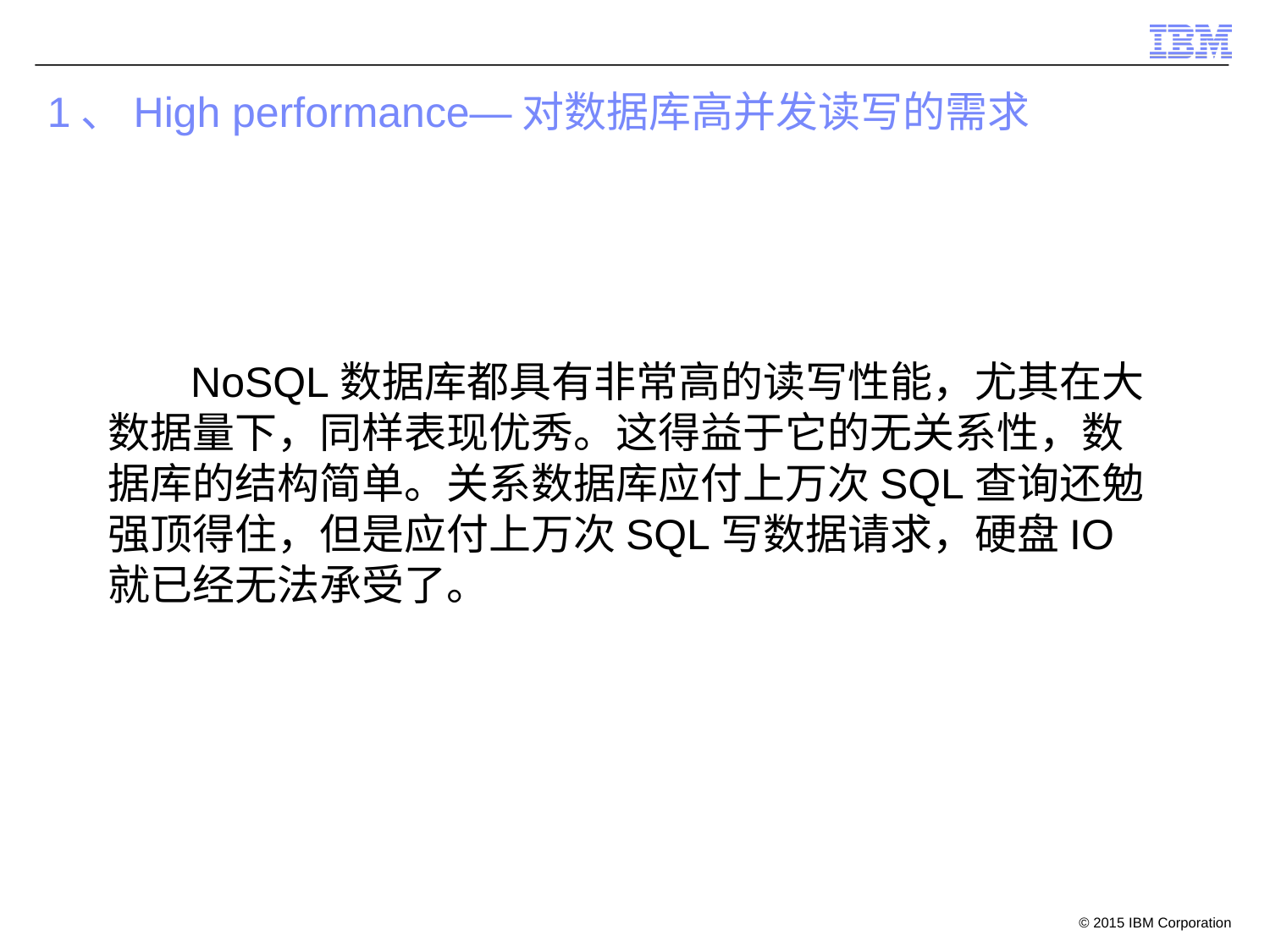

1、High performance—对数据库高并发读写的需求

       NoSQL数据库都具有非常高的读写性能，尤其在大数据量下，同样表现优秀。这得益于它的无关系性，数据库的结构简单。关系数据库应付上万次SQL查询还勉强顶得住，但是应付上万次SQL写数据请求，硬盘IO就已经无法承受了。